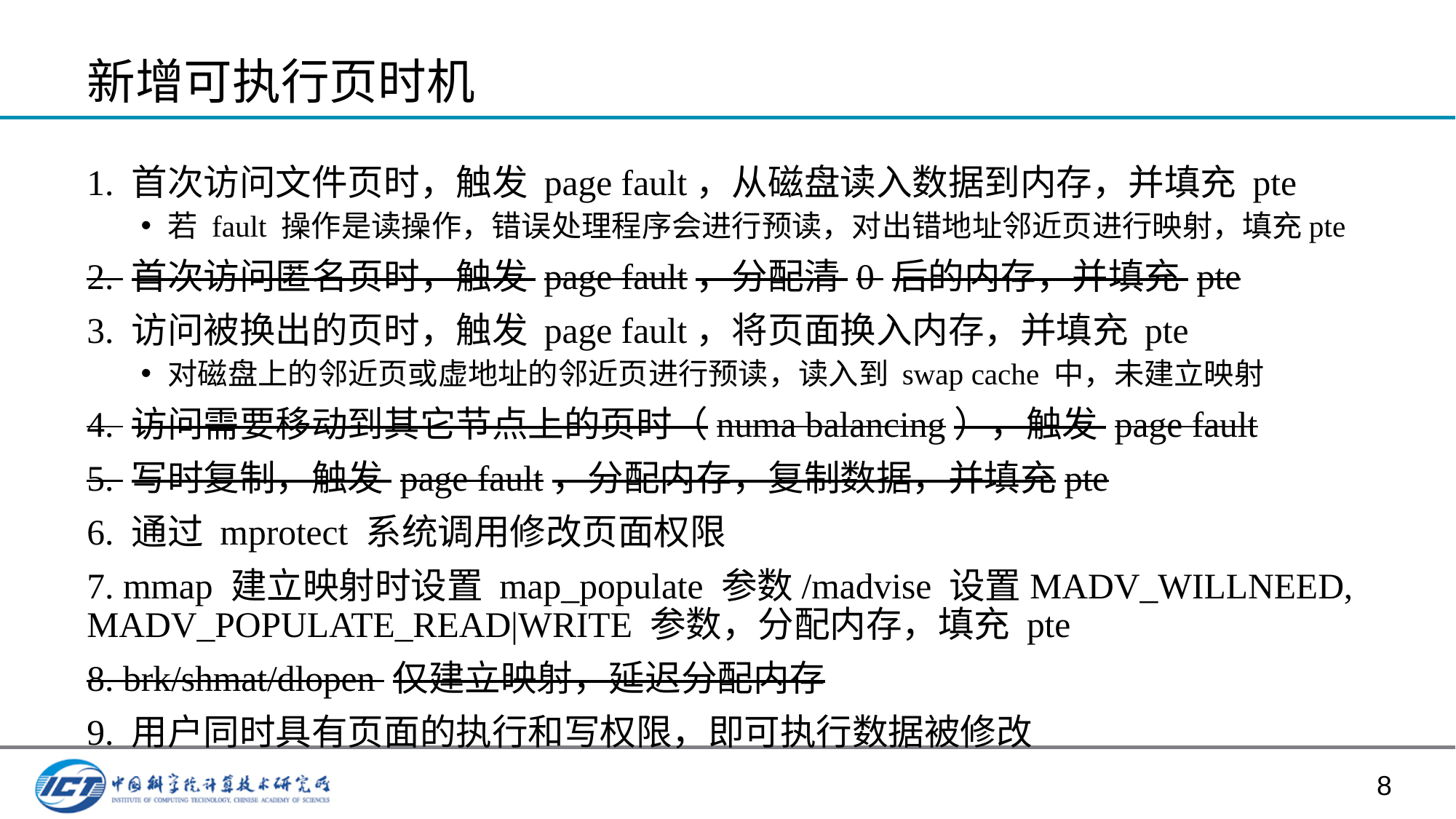

# 新增可执行页时机
1. 首次访问文件页时，触发 page fault，从磁盘读入数据到内存，并填充 pte
若 fault 操作是读操作，错误处理程序会进行预读，对出错地址邻近页进行映射，填充pte
2. 首次访问匿名页时，触发 page fault，分配清 0 后的内存，并填充 pte
3. 访问被换出的页时，触发 page fault，将页面换入内存，并填充 pte
对磁盘上的邻近页或虚地址的邻近页进行预读，读入到 swap cache 中，未建立映射
4. 访问需要移动到其它节点上的页时（numa balancing），触发 page fault
5. 写时复制，触发 page fault，分配内存，复制数据，并填充pte
6. 通过 mprotect 系统调用修改页面权限
7. mmap 建立映射时设置 map_populate 参数/madvise 设置MADV_WILLNEED, MADV_POPULATE_READ|WRITE 参数，分配内存，填充 pte
8. brk/shmat/dlopen 仅建立映射，延迟分配内存
9. 用户同时具有页面的执行和写权限，即可执行数据被修改
8